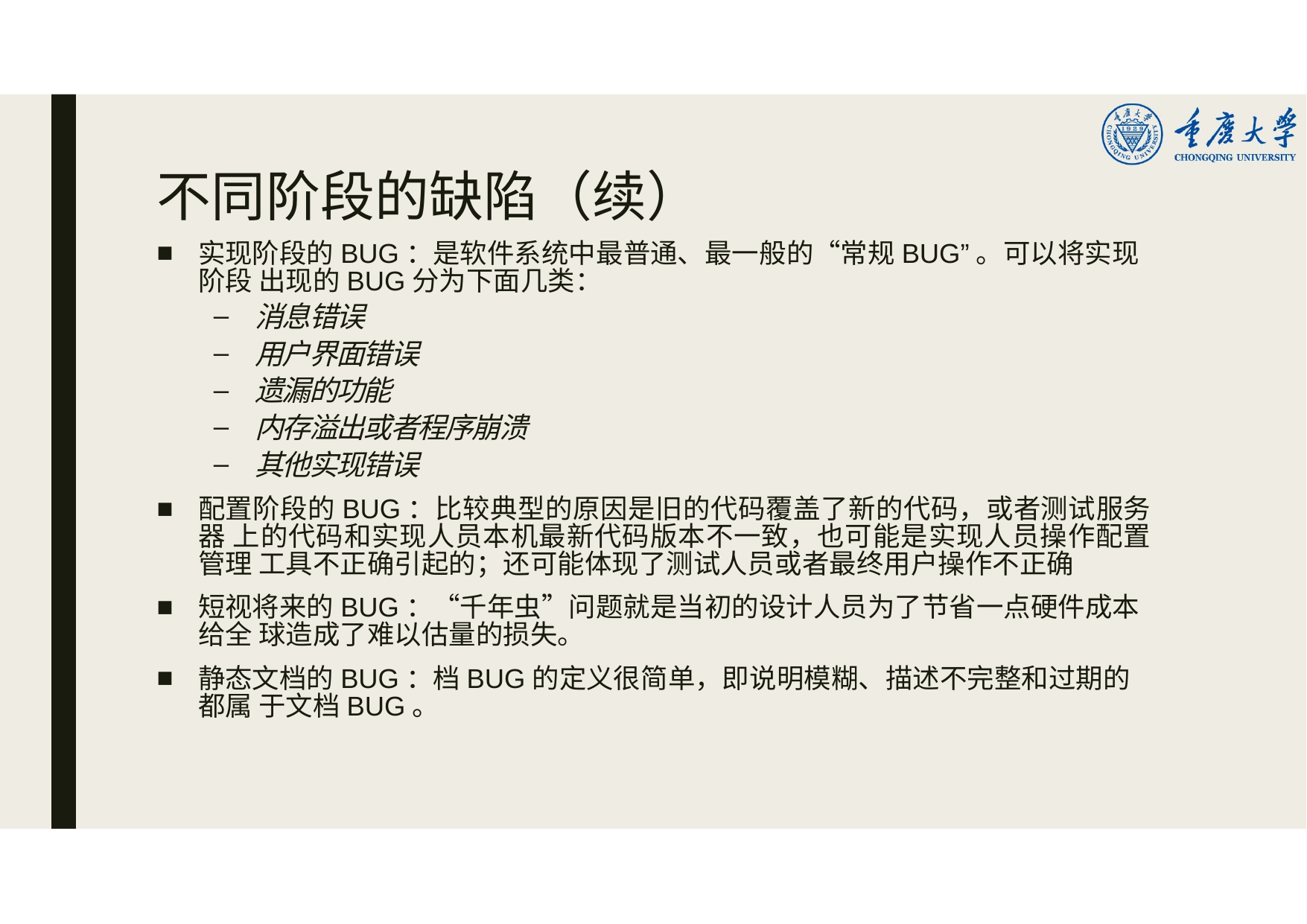

# 不同阶段的缺陷（续）
实现阶段的BUG：是软件系统中最普通、最一般的“常规BUG”。可以将实现阶段 出现的BUG分为下面几类：
消息错误
用户界面错误
遗漏的功能
内存溢出或者程序崩溃
其他实现错误
配置阶段的BUG：比较典型的原因是旧的代码覆盖了新的代码，或者测试服务器 上的代码和实现人员本机最新代码版本不一致，也可能是实现人员操作配置管理 工具不正确引起的；还可能体现了测试人员或者最终用户操作不正确
短视将来的BUG：“千年虫”问题就是当初的设计人员为了节省一点硬件成本给全 球造成了难以估量的损失。
静态文档的BUG：档BUG的定义很简单，即说明模糊、描述不完整和过期的都属 于文档BUG。